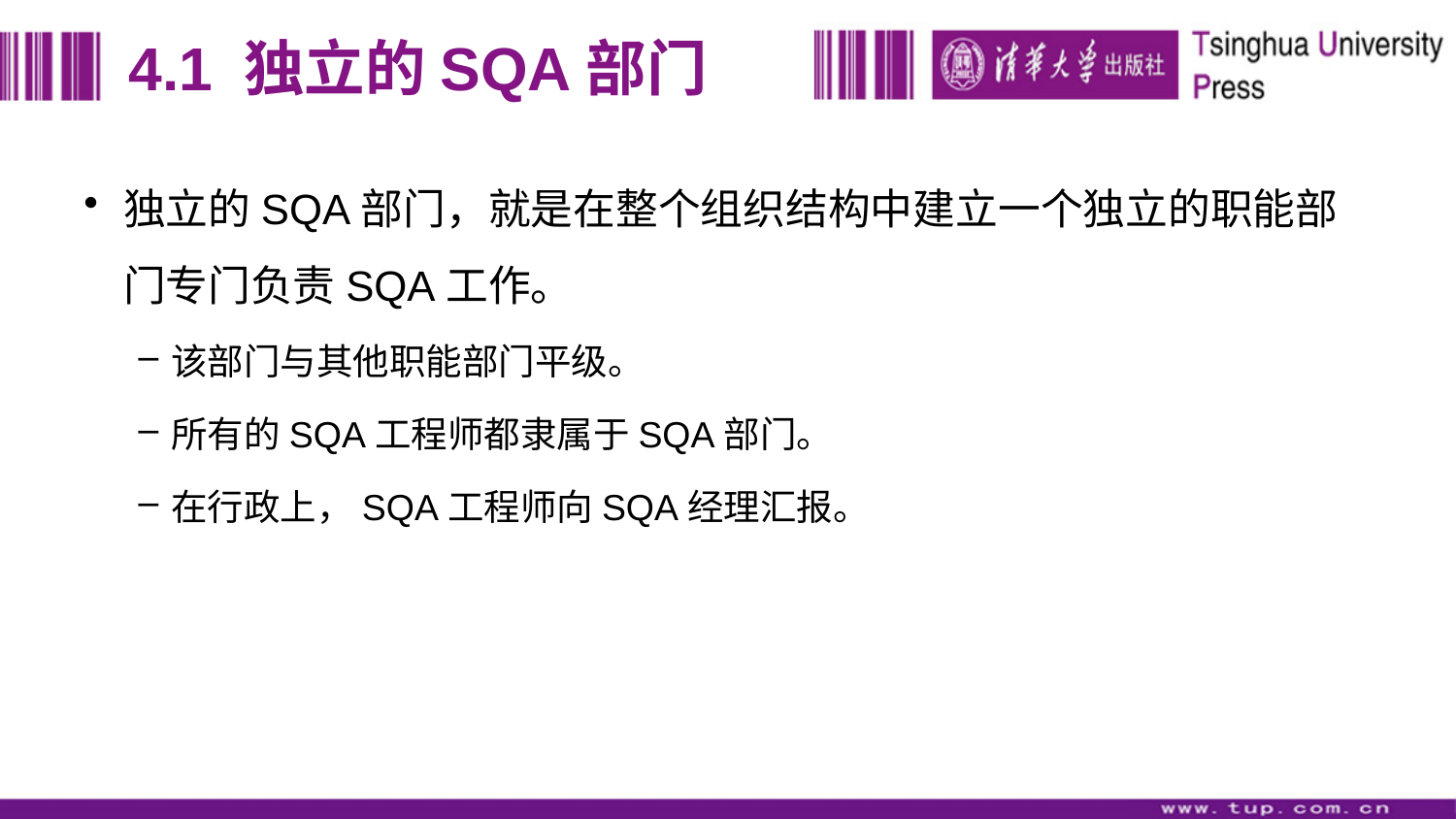

# 4.1 独立的SQA部门
独立的SQA部门，就是在整个组织结构中建立一个独立的职能部门专门负责SQA工作。
该部门与其他职能部门平级。
所有的SQA工程师都隶属于SQA部门。
在行政上，SQA工程师向SQA经理汇报。